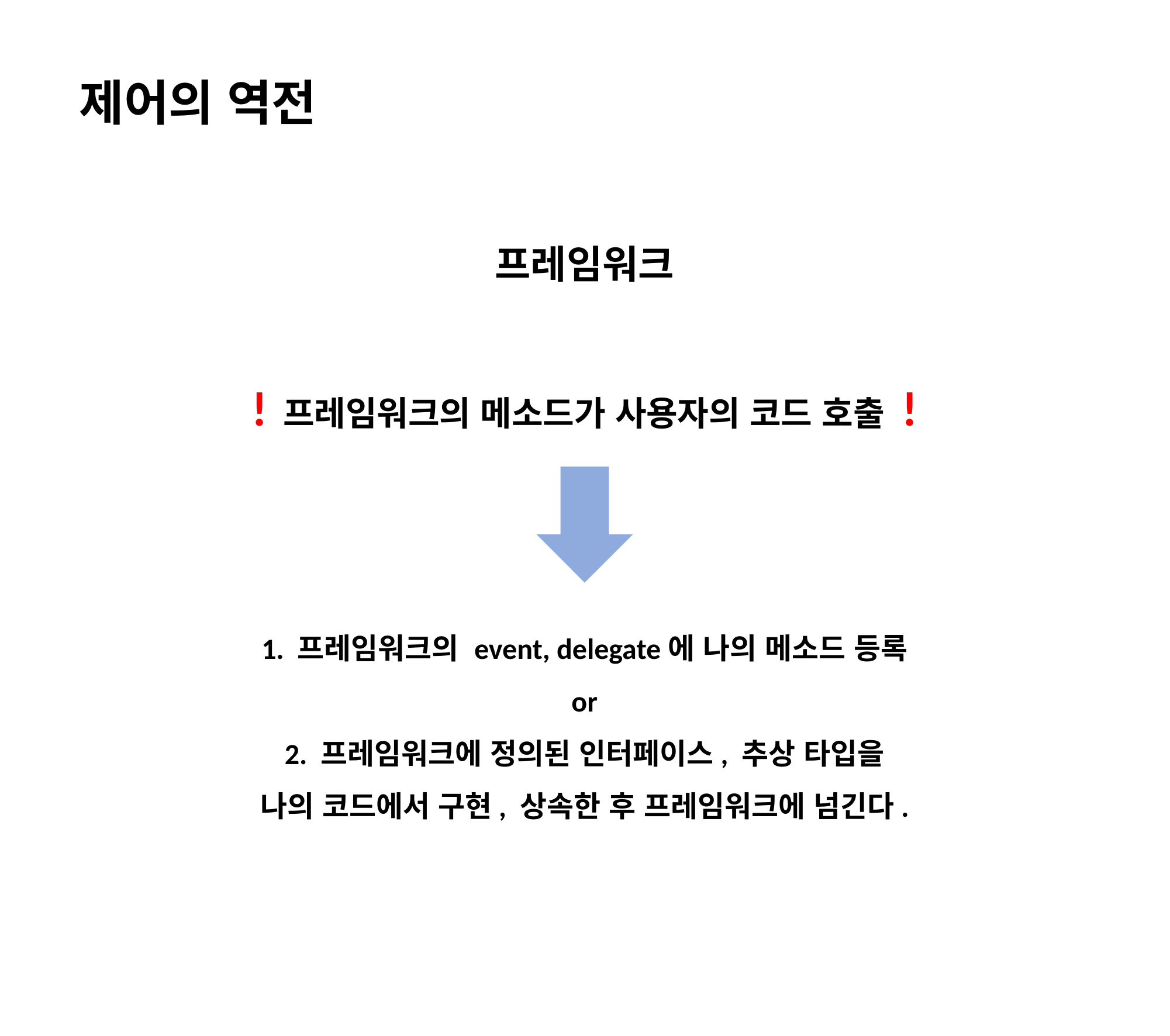

제어의 역전
프레임워크

! 프레임워크의 메소드가 사용자의 코드 호출 !

1. 프레임워크의 event, delegate에 나의 메소드 등록
or
2. 프레임워크에 정의된 인터페이스, 추상 타입을
나의 코드에서 구현, 상속한 후 프레임워크에 넘긴다.